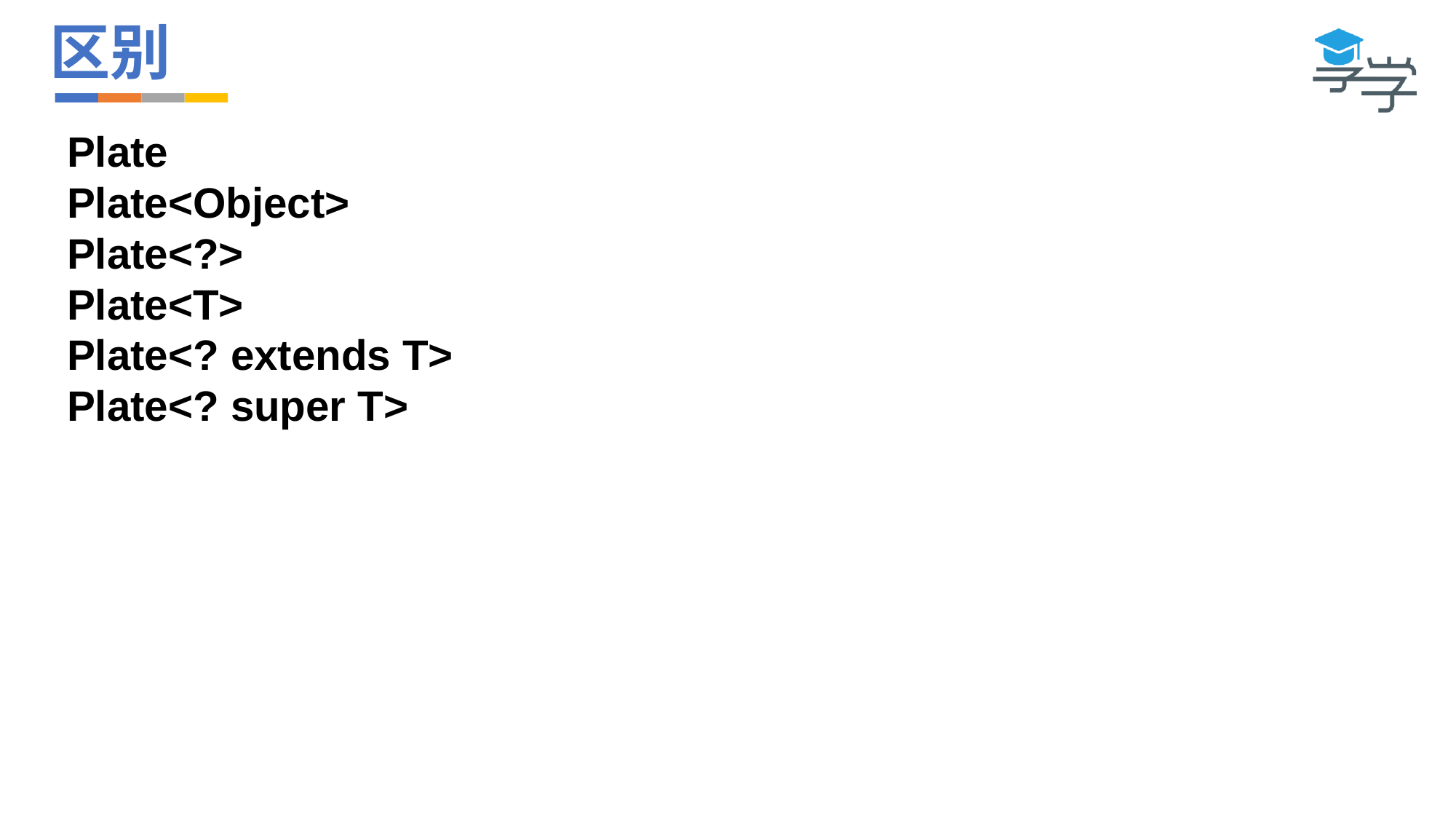

# 区别
Plate
Plate<Object>
Plate<?>
Plate<T>
Plate<? extends T>
Plate<? super T>